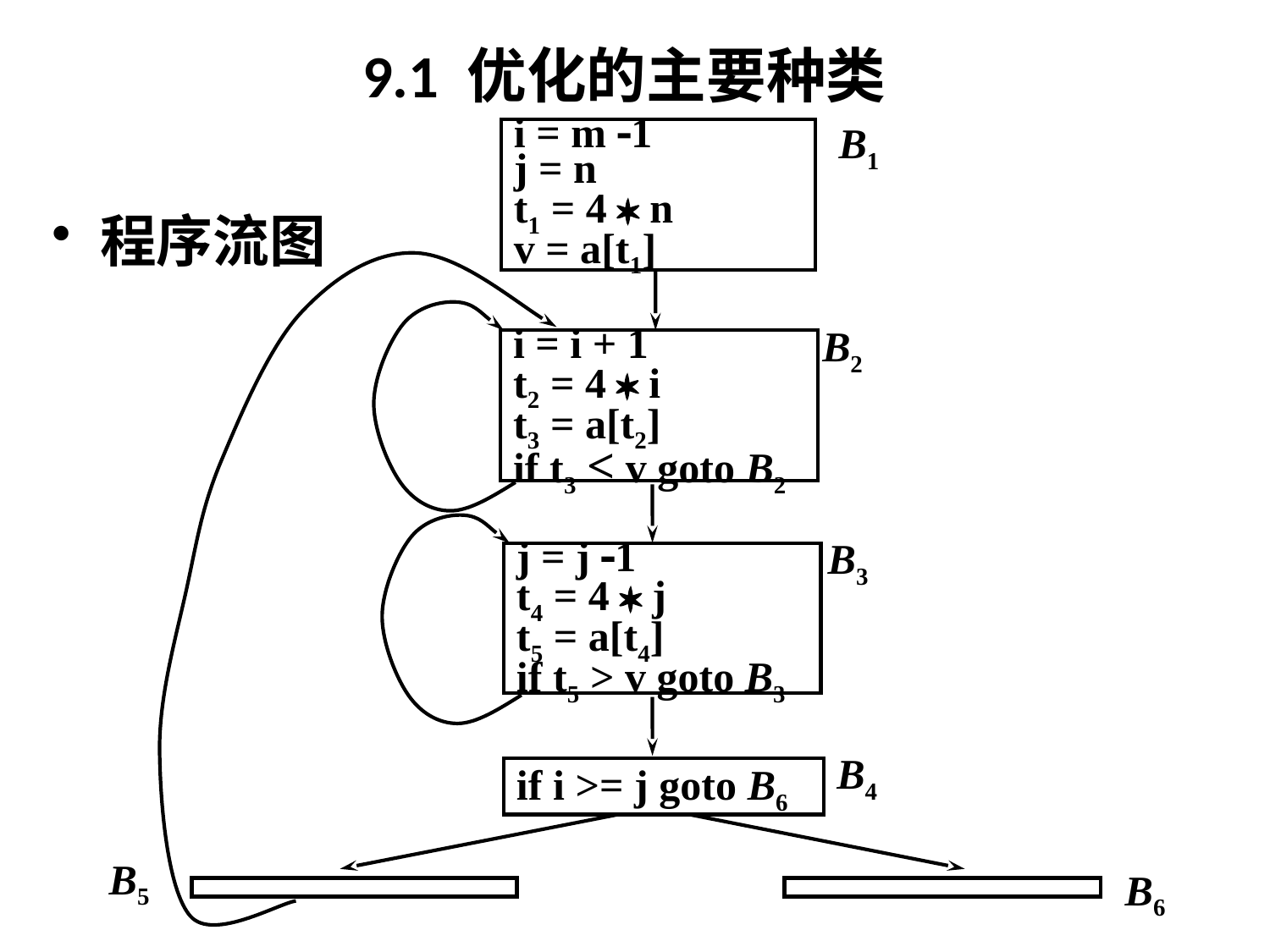

# 9.1 优化的主要种类
B1
i = m −1
j = n
t1 = 4 ∗ n
v = a[t1]

B2
i = i + 1
t2 = 4 ∗ i
t3 = a[t2]
if t3 < v goto B2

B3
j = j −1
t4 = 4 ∗ j
t5 = a[t4]
if t5 > v goto B3

B4
if i >= j goto B6

B5
B6

程序流图